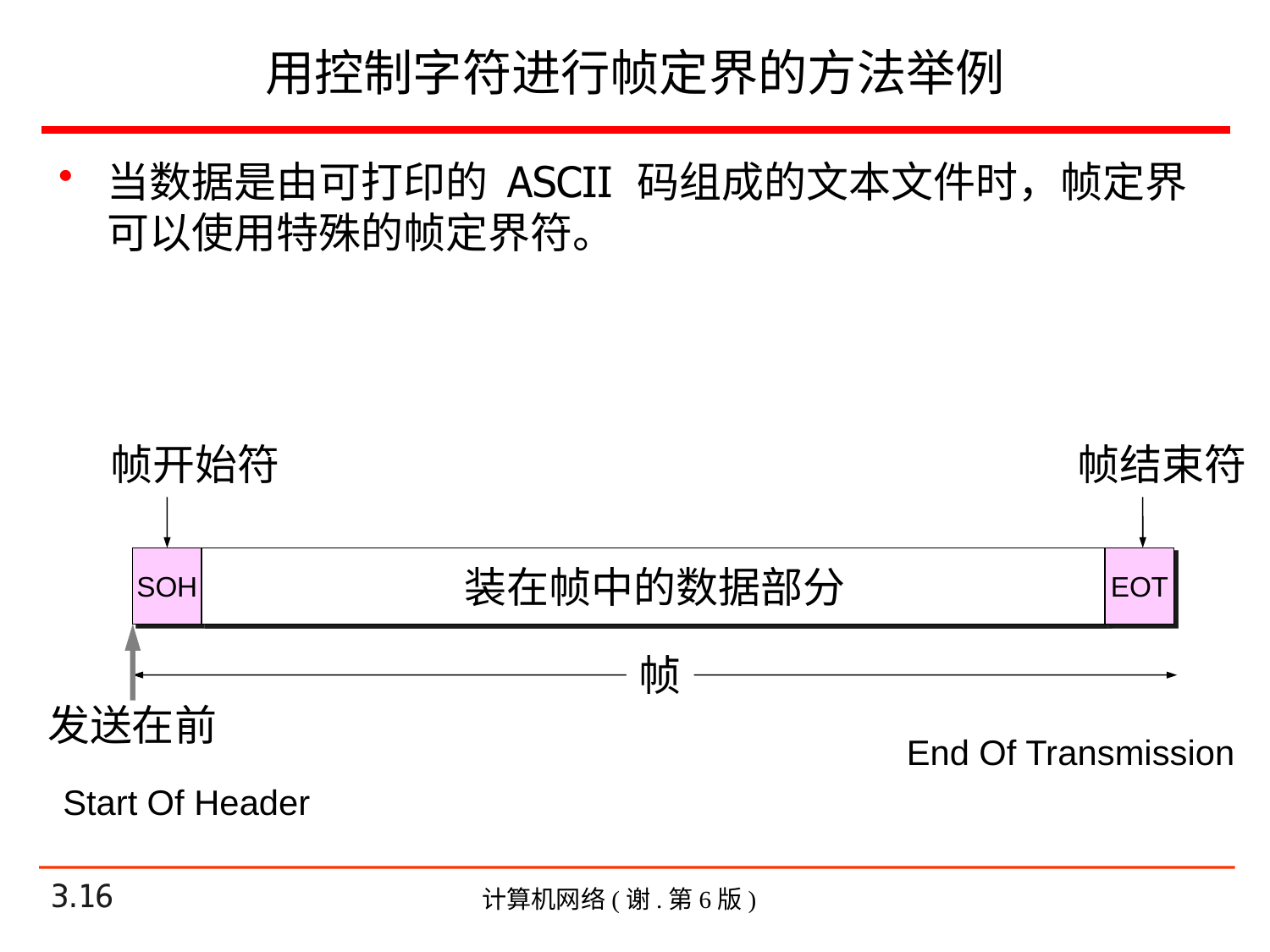

# 用控制字符进行帧定界的方法举例
当数据是由可打印的 ASCII 码组成的文本文件时，帧定界可以使用特殊的帧定界符。
帧开始符
帧结束符

SOH
装在帧中的数据部分
EOT

帧

发送在前
End Of Transmission
Start Of Header